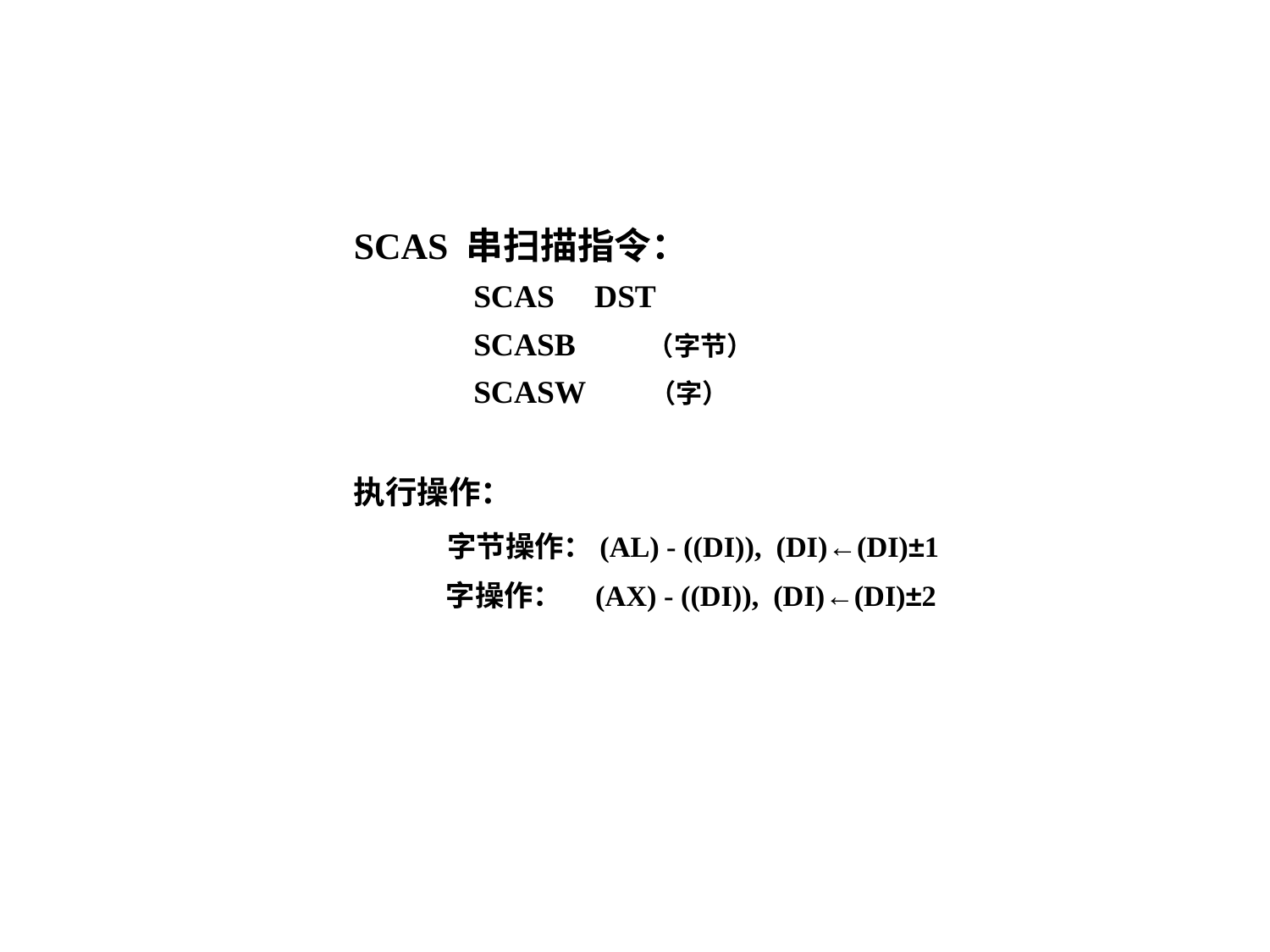

SCAS 串扫描指令：
       SCAS     DST
       SCASB        （字节）
       SCASW       （字）

执行操作：
            字节操作：(AL) - ((DI)),  (DI)←(DI)±1
             字操作：    (AX) - ((DI)),  (DI)←(DI)±2